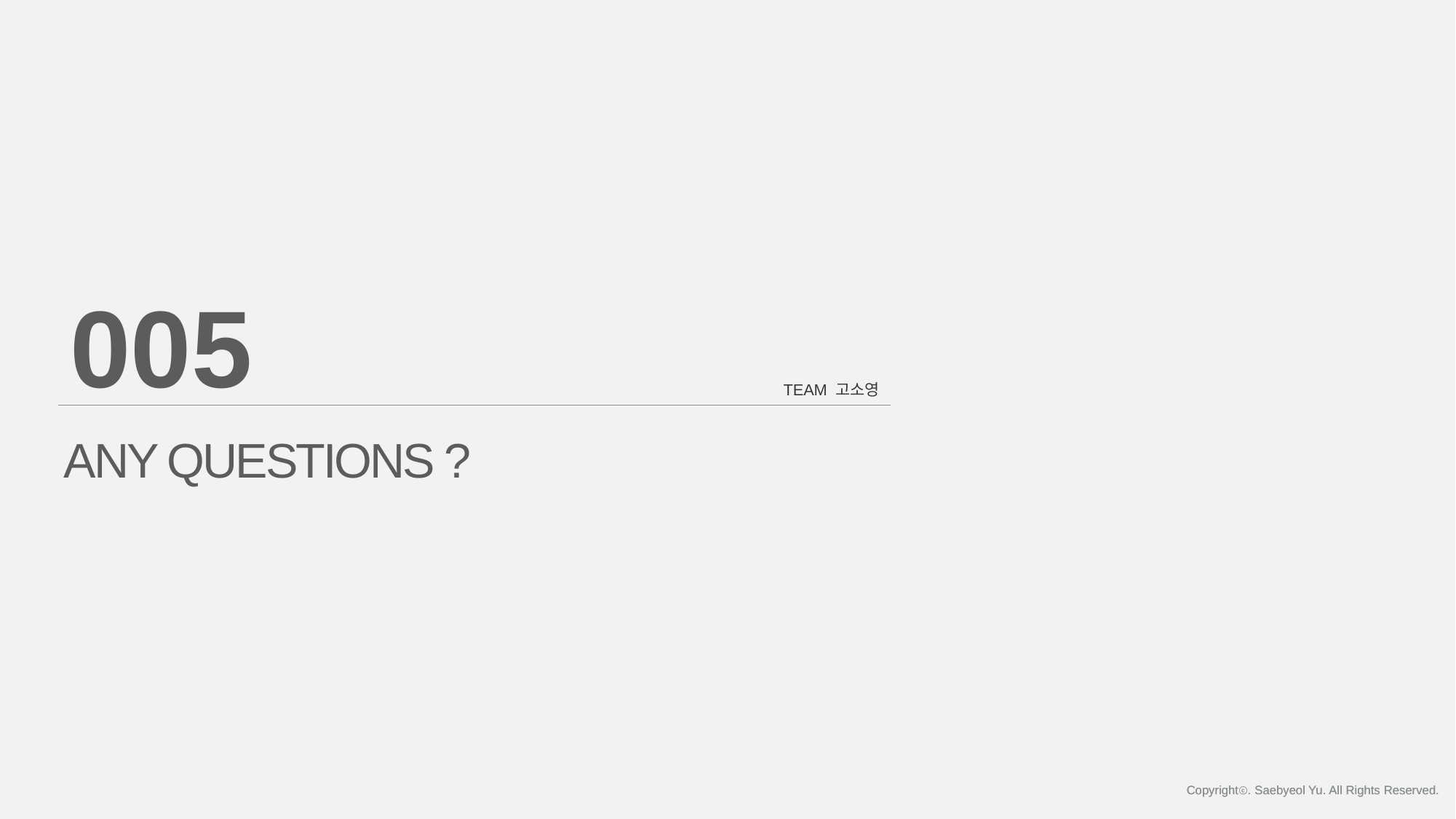

005
TEAM 고소영
ANY QUESTIONS ?
Copyrightⓒ. Saebyeol Yu. All Rights Reserved.